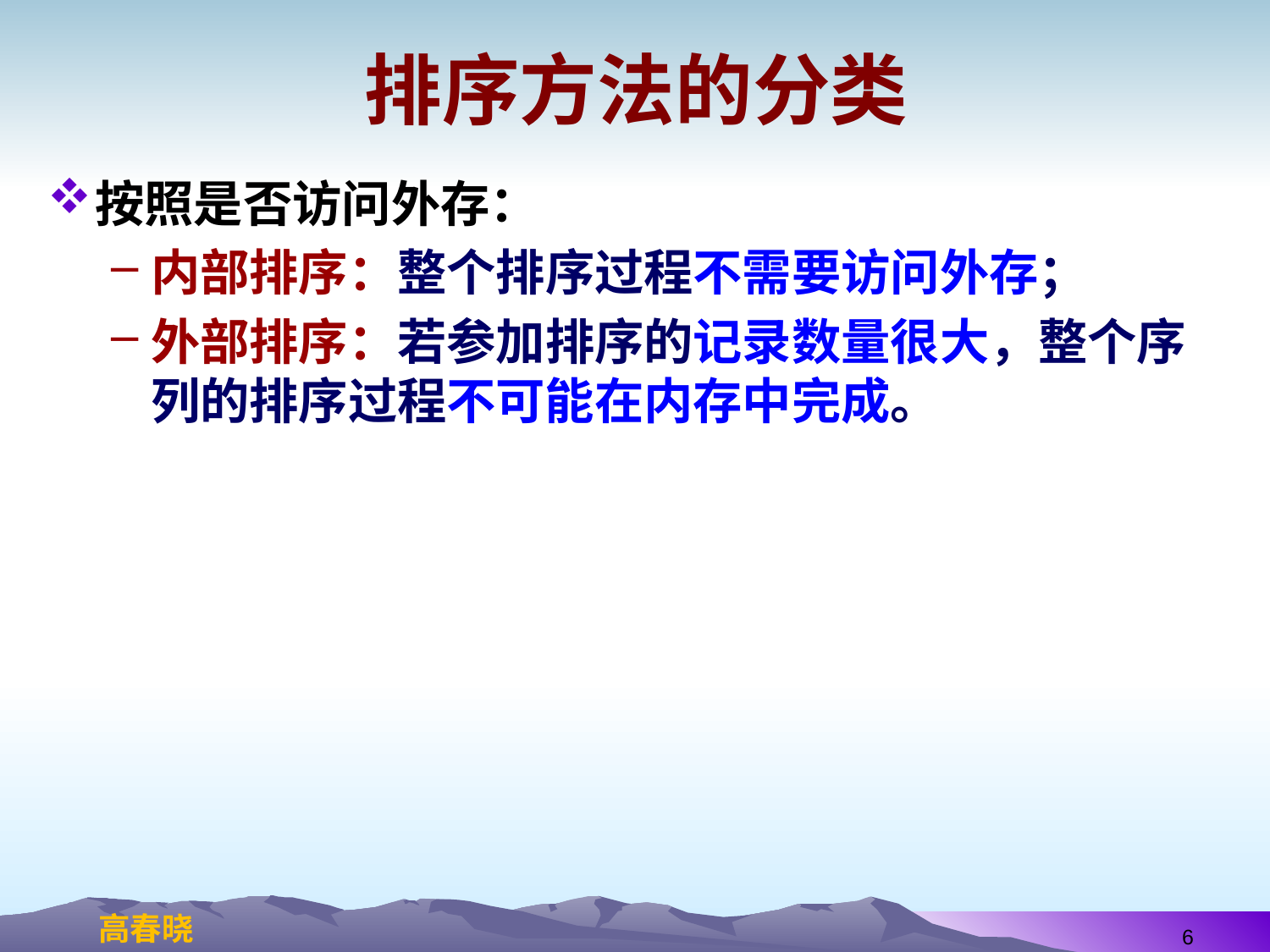

# 排序方法的分类
按照是否访问外存：
内部排序：整个排序过程不需要访问外存；
外部排序：若参加排序的记录数量很大，整个序列的排序过程不可能在内存中完成。
6